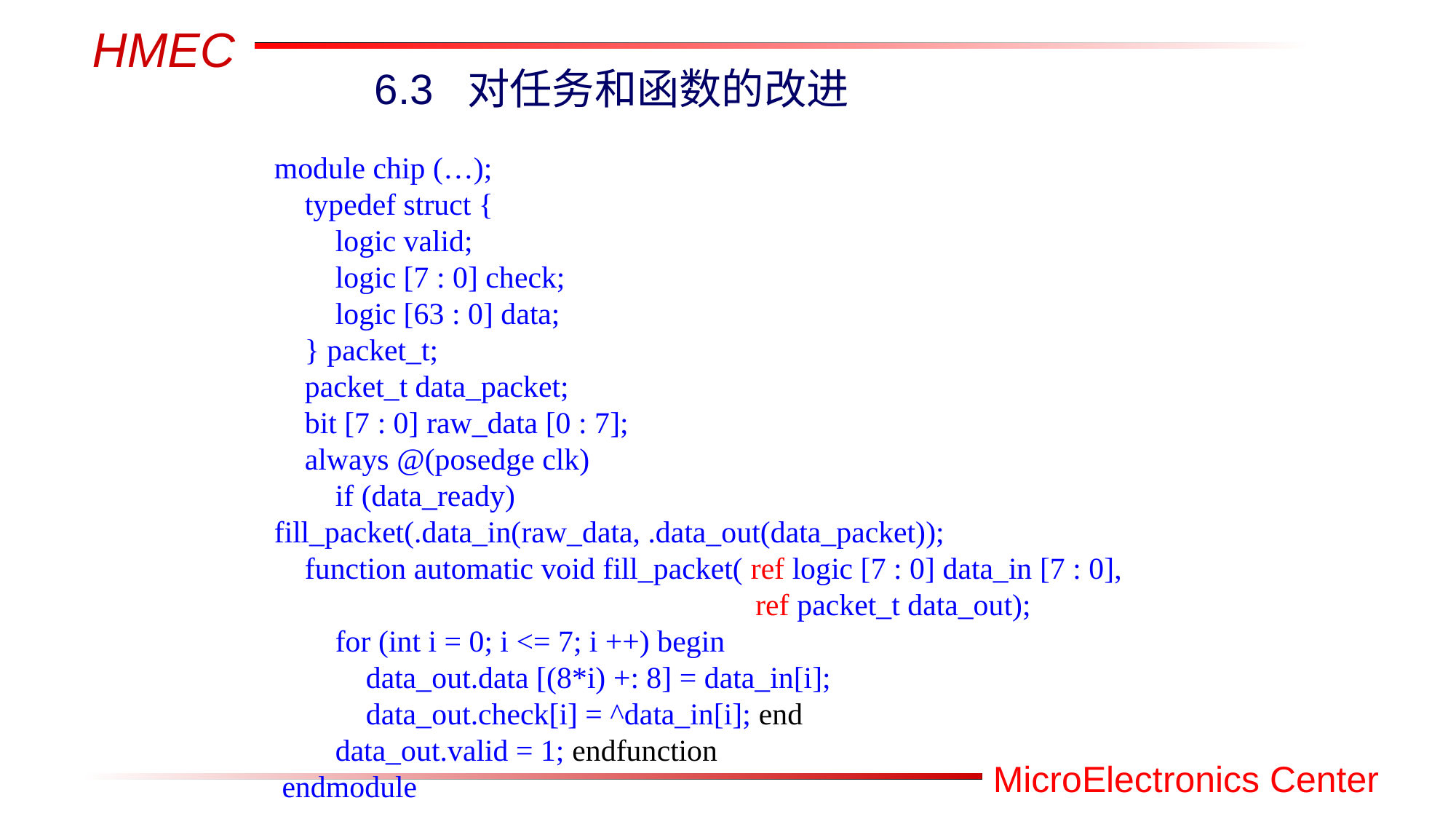

6.3  对任务和函数的改进
module chip (…);
    typedef struct {
        logic valid;
        logic [7 : 0] check;
        logic [63 : 0] data;
    } packet_t;
    packet_t data_packet;
    bit [7 : 0] raw_data [0 : 7];
    always @(posedge clk)
        if (data_ready)  fill_packet(.data_in(raw_data, .data_out(data_packet));
    function automatic void fill_packet( ref logic [7 : 0] data_in [7 : 0],
                                                               ref packet_t data_out);
        for (int i = 0; i <= 7; i ++) begin
            data_out.data [(8*i) +: 8] = data_in[i];
            data_out.check[i] = ^data_in[i]; end
        data_out.valid = 1; endfunction
 endmodule